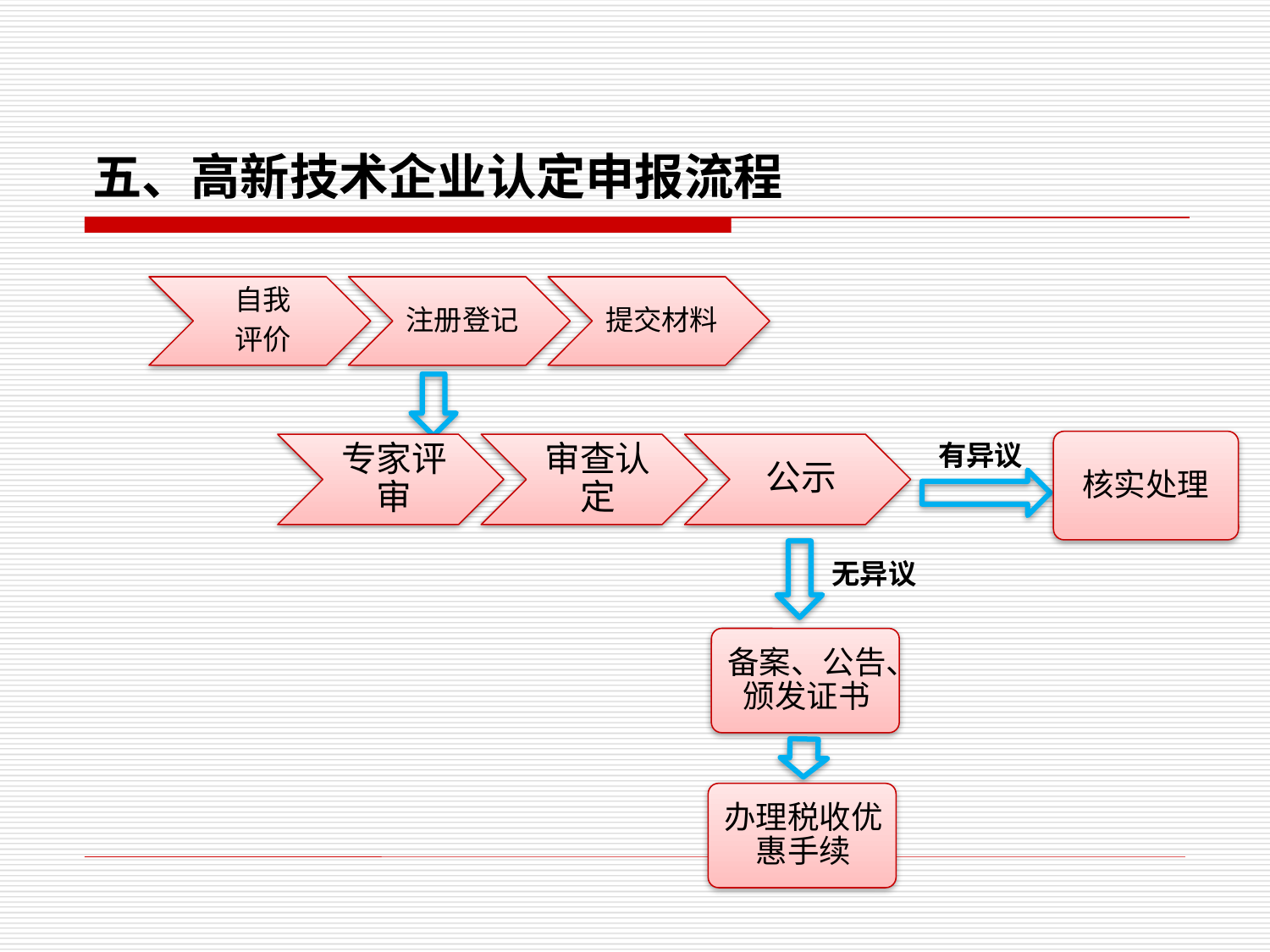

# 五、高新技术企业认定申报流程

自我
评价
注册登记
提交材料

专家评审
审查认定
公示

核实处理
有异议

无异议
备案、公告、颁发证书

办理税收优惠手续